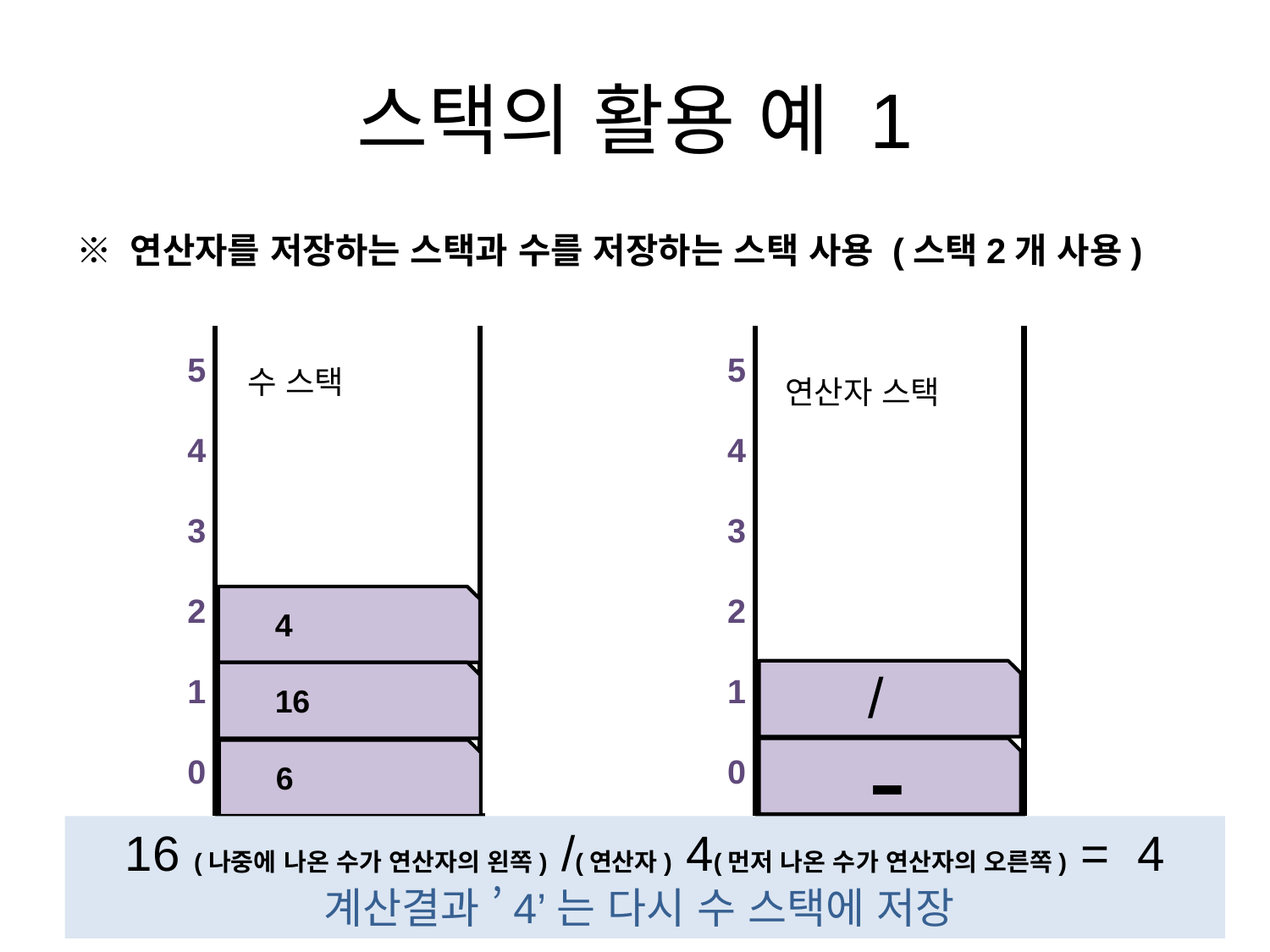

# 스택의 활용 예 1
※ 연산자를 저장하는 스택과 수를 저장하는 스택 사용 (스택2개 사용)

5

4

3

2

1

0

5

4

3

2

1

0
수 스택
연산자 스택

4
/

16
-

6
16 (나중에 나온 수가 연산자의 왼쪽)  /(연산자)  4(먼저 나온 수가 연산자의 오른쪽)  =  4
계산결과 ’4’는 다시 수 스택에 저장